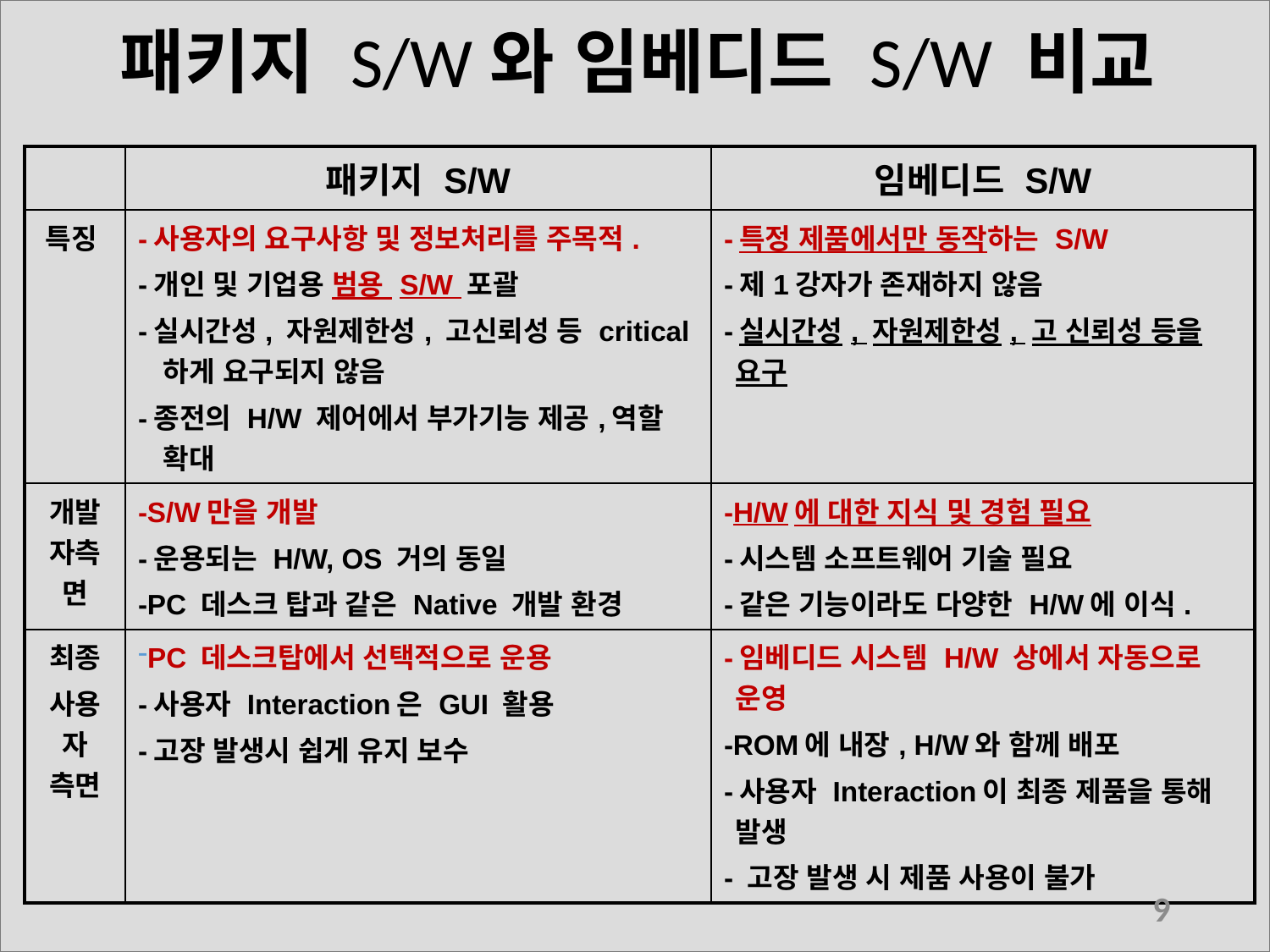

# 패키지 S/W와 임베디드 S/W 비교
|  | 패키지 S/W | 임베디드 S/W |
| --- | --- | --- |
| 특징 | -사용자의 요구사항 및 정보처리를 주목적. -개인 및 기업용 범용 S/W 포괄 -실시간성, 자원제한성, 고신뢰성 등 critical하게 요구되지 않음 -종전의 H/W 제어에서 부가기능 제공,역할 확대 | -특정 제품에서만 동작하는 S/W -제1강자가 존재하지 않음 -실시간성, 자원제한성, 고 신뢰성 등을 요구 |
| 개발자측면 | -S/W만을 개발 -운용되는 H/W, OS 거의 동일 -PC 데스크 탑과 같은 Native 개발 환경 | -H/W에 대한 지식 및 경험 필요 -시스템 소프트웨어 기술 필요 -같은 기능이라도 다양한 H/W에 이식. |
| 최종 사용자 측면 | PC 데스크탑에서 선택적으로 운용 -사용자 Interaction은 GUI 활용 -고장 발생시 쉽게 유지 보수 | -임베디드 시스템 H/W 상에서 자동으로 운영 -ROM에 내장, H/W와 함께 배포 -사용자 Interaction이 최종 제품을 통해 발생 - 고장 발생 시 제품 사용이 불가 |
9